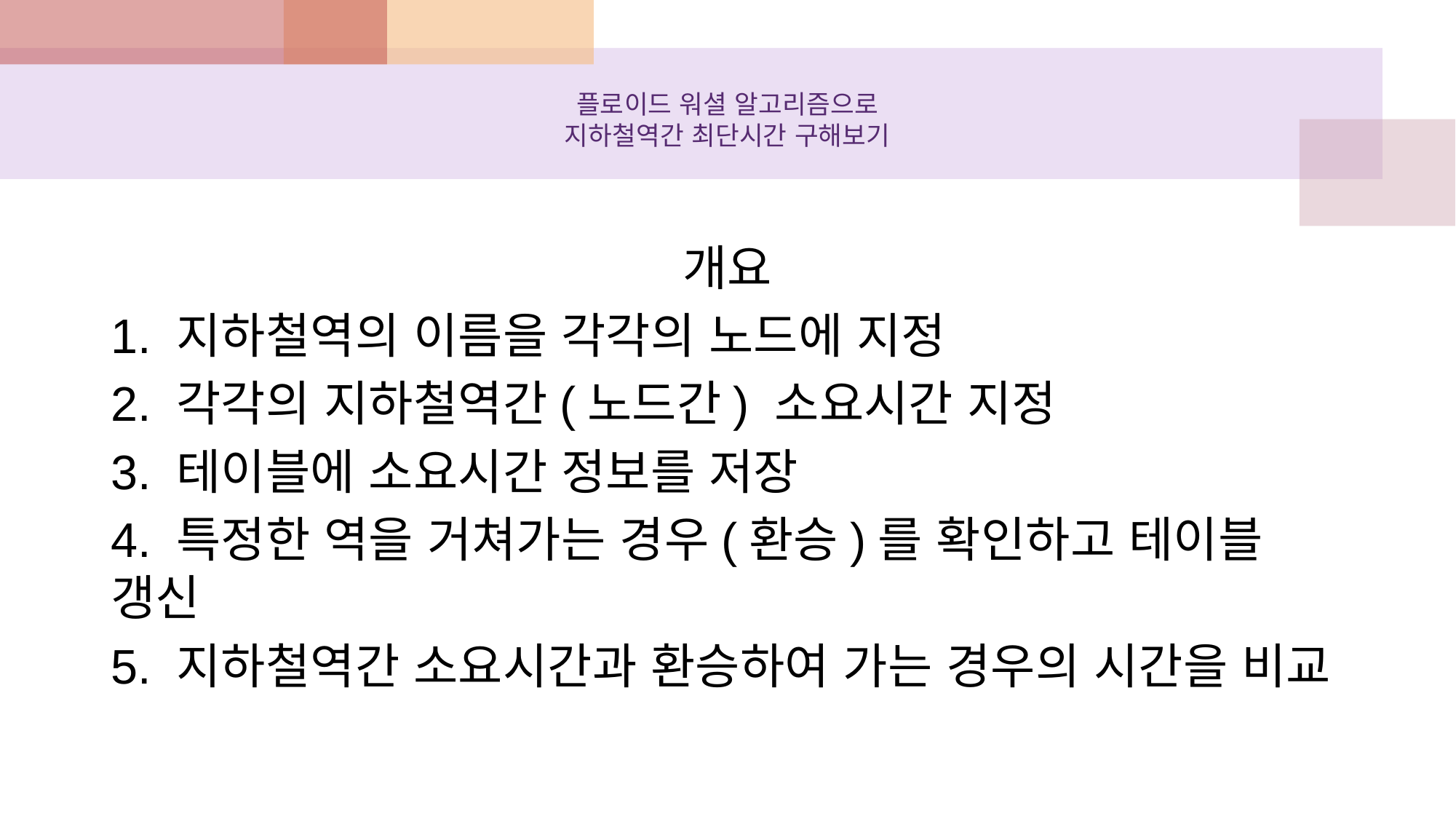

# 플로이드 워셜 알고리즘으로 지하철역간 최단시간 구해보기
개요
1. 지하철역의 이름을 각각의 노드에 지정
2. 각각의 지하철역간(노드간) 소요시간 지정
3. 테이블에 소요시간 정보를 저장
4. 특정한 역을 거쳐가는 경우(환승)를 확인하고 테이블 갱신
5. 지하철역간 소요시간과 환승하여 가는 경우의 시간을 비교